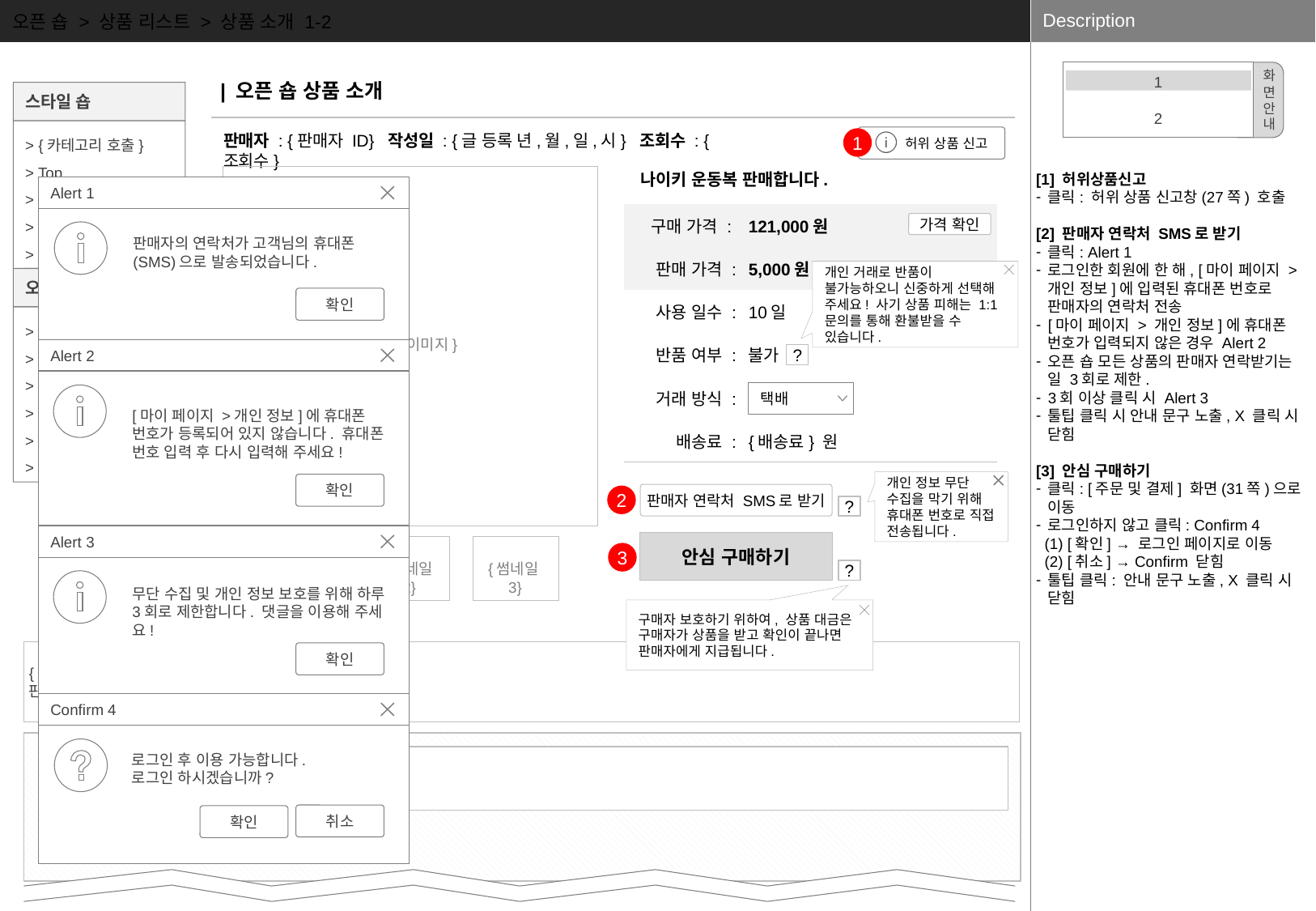

오픈 숍 > 상품 리스트 > 상품 소개 1-2

[1] 허위상품신고
클릭: 허위 상품 신고창(27쪽) 호출

[2] 판매자 연락처 SMS로 받기
클릭: Alert 1
로그인한 회원에 한 해, [마이 페이지 > 개인 정보]에 입력된 휴대폰 번호로 판매자의 연락처 전송
[마이 페이지 > 개인 정보]에 휴대폰 번호가 입력되지 않은 경우 Alert 2
오픈 숍 모든 상품의 판매자 연락받기는 일 3회로 제한.
3회 이상 클릭 시 Alert 3
툴팁 클릭 시 안내 문구 노출, X 클릭 시 닫힘

[3] 안심 구매하기
클릭: [주문 및 결제] 화면(31쪽)으로 이동
로그인하지 않고 클릭: Confirm 4
  (1) [확인] → 로그인 페이지로 이동
  (2) [취소] → Confirm 닫힘
툴팁 클릭: 안내 문구 노출, X 클릭 시 닫힘

1

2
화
면
안
내

| 오픈 숍 상품 소개
스타일 숍
> {카테고리 호출}
> Top
> Bottom
> Skirt
> Dress
판매자 : {판매자 ID}  작성일 : {글 등록 년,월,일,시}  조회수 : {조회수}
       허위 상품 신고
1

나이키 운동복 판매합니다.
|  |
| --- |
Alert 1

판매자의 연락처가 고객님의 휴대폰(SMS)으로 발송되었습니다.

확인
Cancel
Abort
| 구매 가격 : | 121,000원 |
| --- | --- |
| 판매 가격 : | 5,000원 |
| 사용 일수 : | 10일 |
| 반품 여부 : | 불가 |
| 거래 방식 : |  |
| 배송료 : | {배송료} 원 |
가격 확인
개인 거래로 반품이 불가능하오니 신중하게 선택해 주세요! 사기 상품 피해는 1:1 문의를 통해 환불받을 수 있습니다.

오픈 숍
> {카테고리 호출}
> Outer
> Top
> Bottom
> Skirt
> Dress
{대표 이미지}
Alert 2

[마이 페이지 >개인 정보]에 휴대폰 번호가 등록되어 있지 않습니다. 휴대폰 번호 입력 후 다시 입력해 주세요!

확인
Abort
Cancel
?
택배

개인 정보 무단 수집을 막기 위해 휴대폰 번호로 직접 전송됩니다.

판매자 연락처 SMS로 받기
2
?
Alert 3

무단 수집 및 개인 정보 보호를 위해 하루 3회로 제한합니다. 댓글을 이용해 주세요!

확인
Abort
Cancel
안심 구매하기
|  |
| --- |
|  |
| --- |
|  |
| --- |
3
{썸네일1}
{썸네일3}
{썸네일2}
?
구매자 보호하기 위하여, 상품 대금은 구매자가 상품을 받고 확인이 끝나면 판매자에게 지급됩니다.

판매 사유 및 거래 방법
{판매사유 및 거래방법}
판매자가 상품 등록 시 등록한 글 노출
Confirm 4

로그인 후 이용 가능합니다.
로그인 하시겠습니까?

취소
확인
Abort
|  |
| --- |
 [제품 설명} 표기 영역
판매자가 상품 등록 시 등록한 글 노출
{상품 상세 정보} 영역
판매자가 상품 등록 시 등록한 글/ 이미지 노출